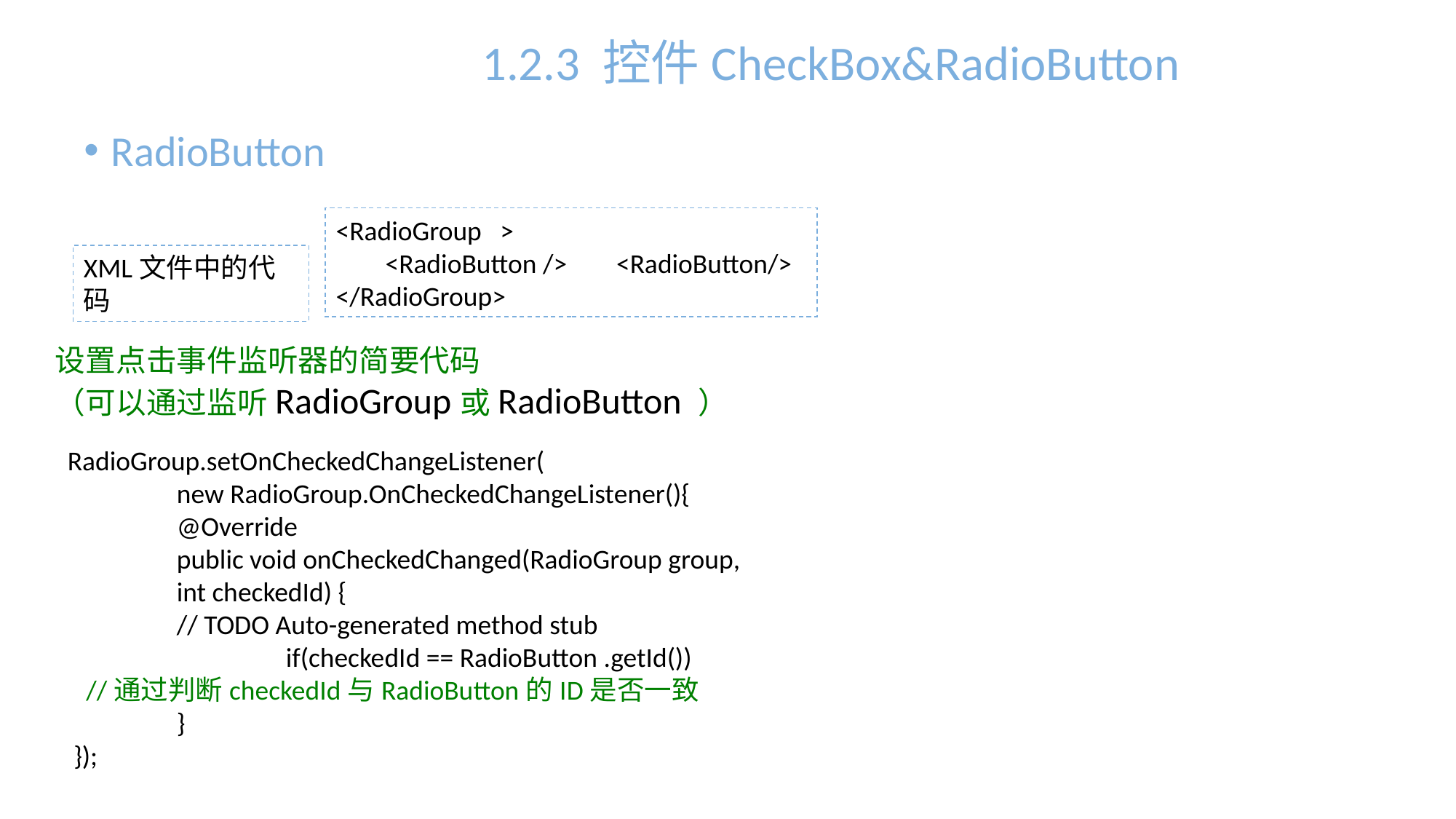

1.2.3 控件CheckBox&RadioButton
RadioButton
<RadioGroup   >
        <RadioButton />        <RadioButton/>
</RadioGroup>
XML文件中的代码
设置点击事件监听器的简要代码
（可以通过监听RadioGroup或RadioButton ）

RadioGroup.setOnCheckedChangeListener(
 	new RadioGroup.OnCheckedChangeListener(){
 	@Override
 	public void onCheckedChanged(RadioGroup group,
 	int checkedId) {
 	// TODO Auto-generated method stub
 	 	if(checkedId == RadioButton .getId())
   //通过判断checkedId与RadioButton的ID是否一致
 	}
 });